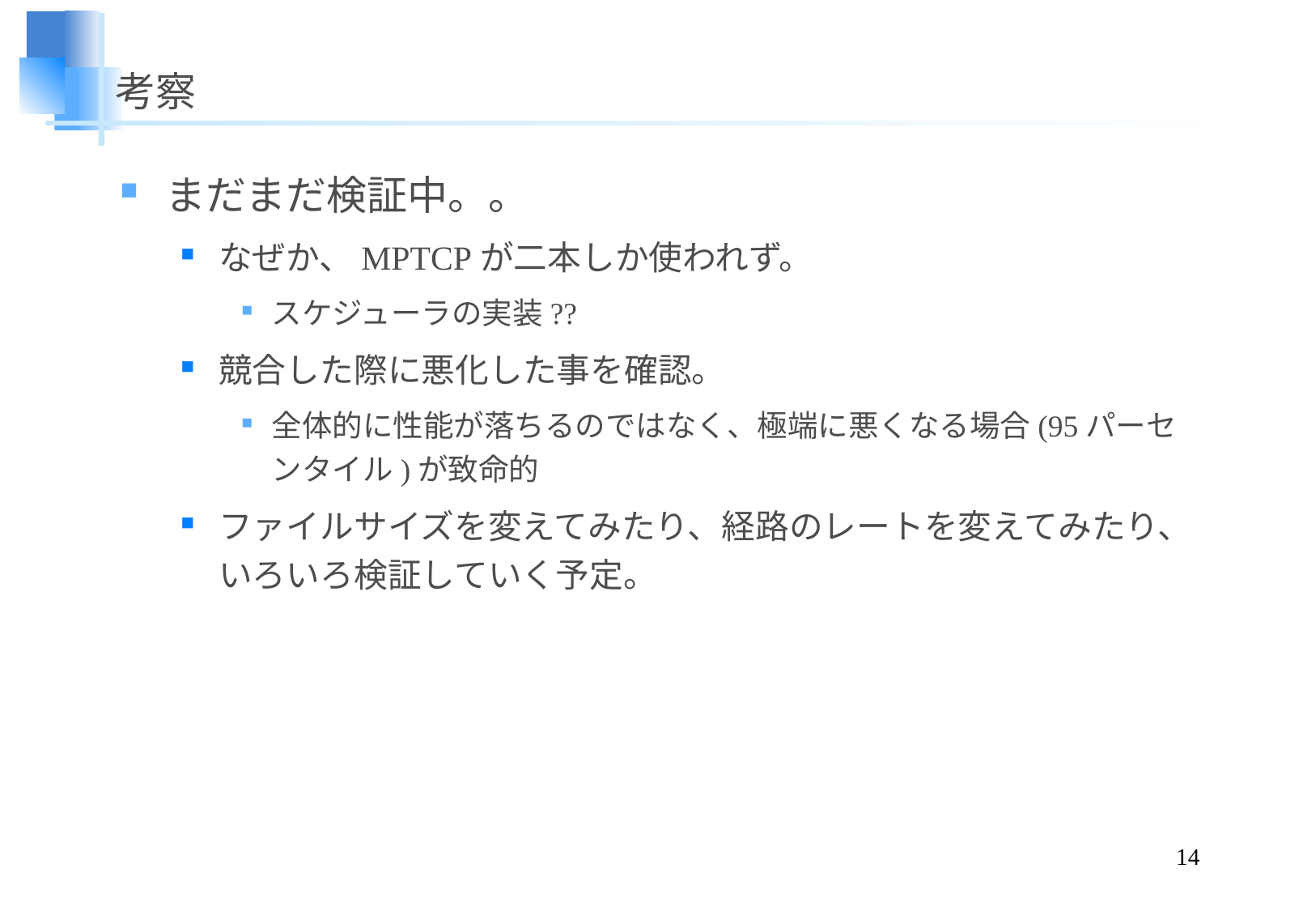

# 考察
まだまだ検証中。。
なぜか、MPTCPが二本しか使われず。
スケジューラの実装??
競合した際に悪化した事を確認。
全体的に性能が落ちるのではなく、極端に悪くなる場合(95パーセンタイル)が致命的
ファイルサイズを変えてみたり、経路のレートを変えてみたり、いろいろ検証していく予定。

14